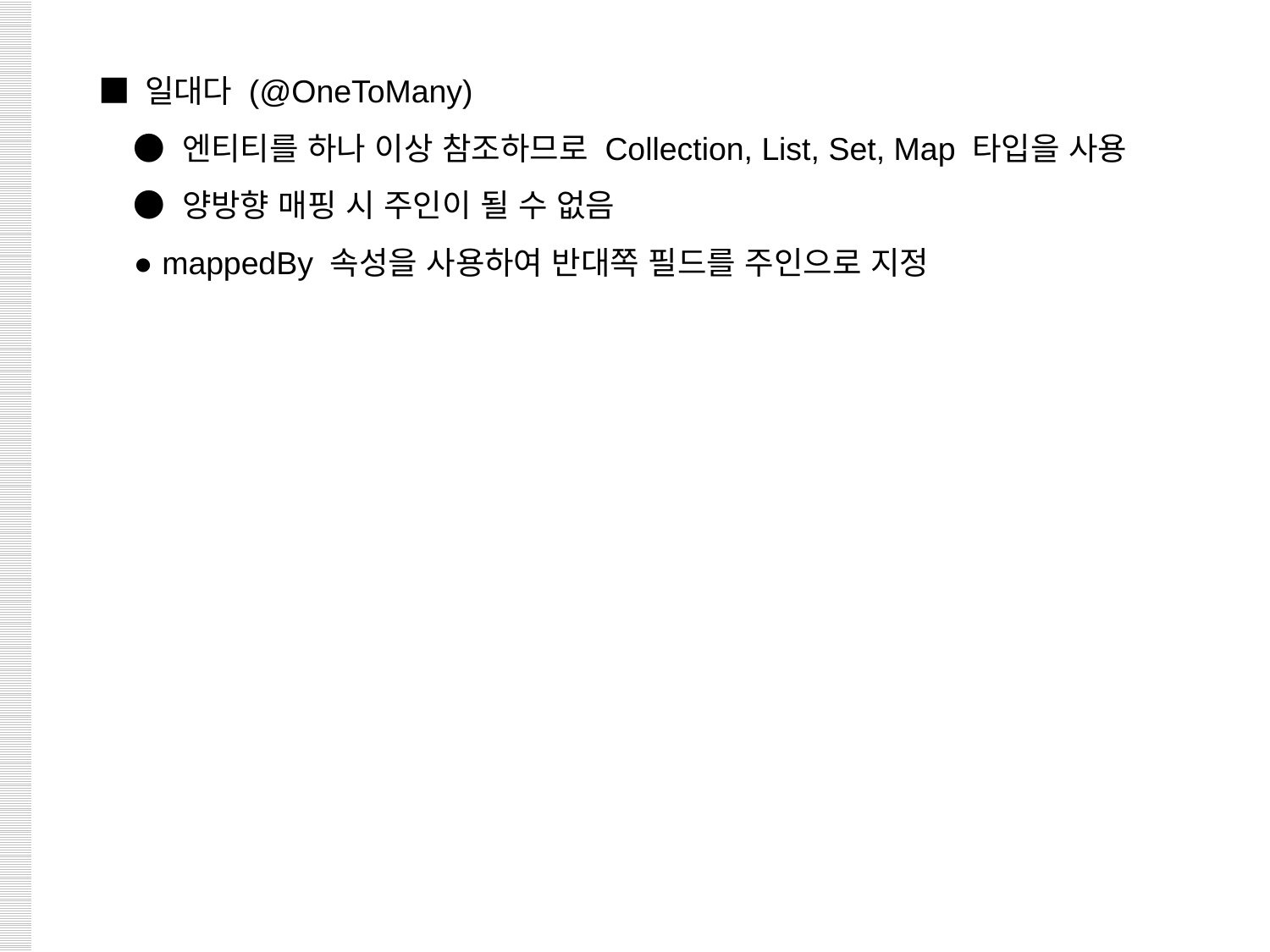

■ 일대다 (@OneToMany)
    ● 엔티티를 하나 이상 참조하므로 Collection, List, Set, Map 타입을 사용
    ● 양방향 매핑 시 주인이 될 수 없음
    ● mappedBy 속성을 사용하여 반대쪽 필드를 주인으로 지정